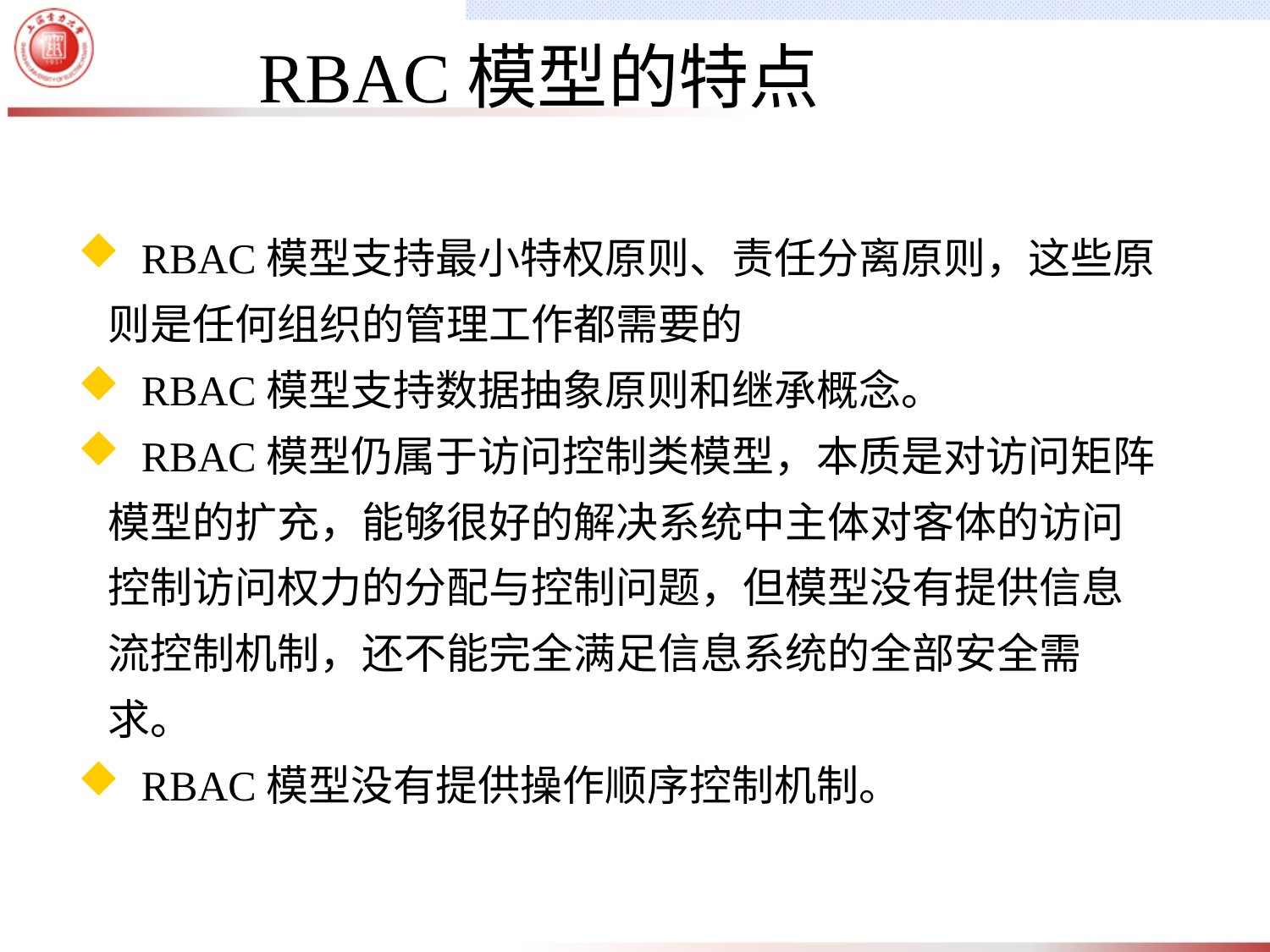

RBAC模型的特点
  RBAC模型支持最小特权原则、责任分离原则，这些原则是任何组织的管理工作都需要的
  RBAC模型支持数据抽象原则和继承概念。
  RBAC模型仍属于访问控制类模型，本质是对访问矩阵模型的扩充，能够很好的解决系统中主体对客体的访问控制访问权力的分配与控制问题，但模型没有提供信息流控制机制，还不能完全满足信息系统的全部安全需求。
  RBAC模型没有提供操作顺序控制机制。